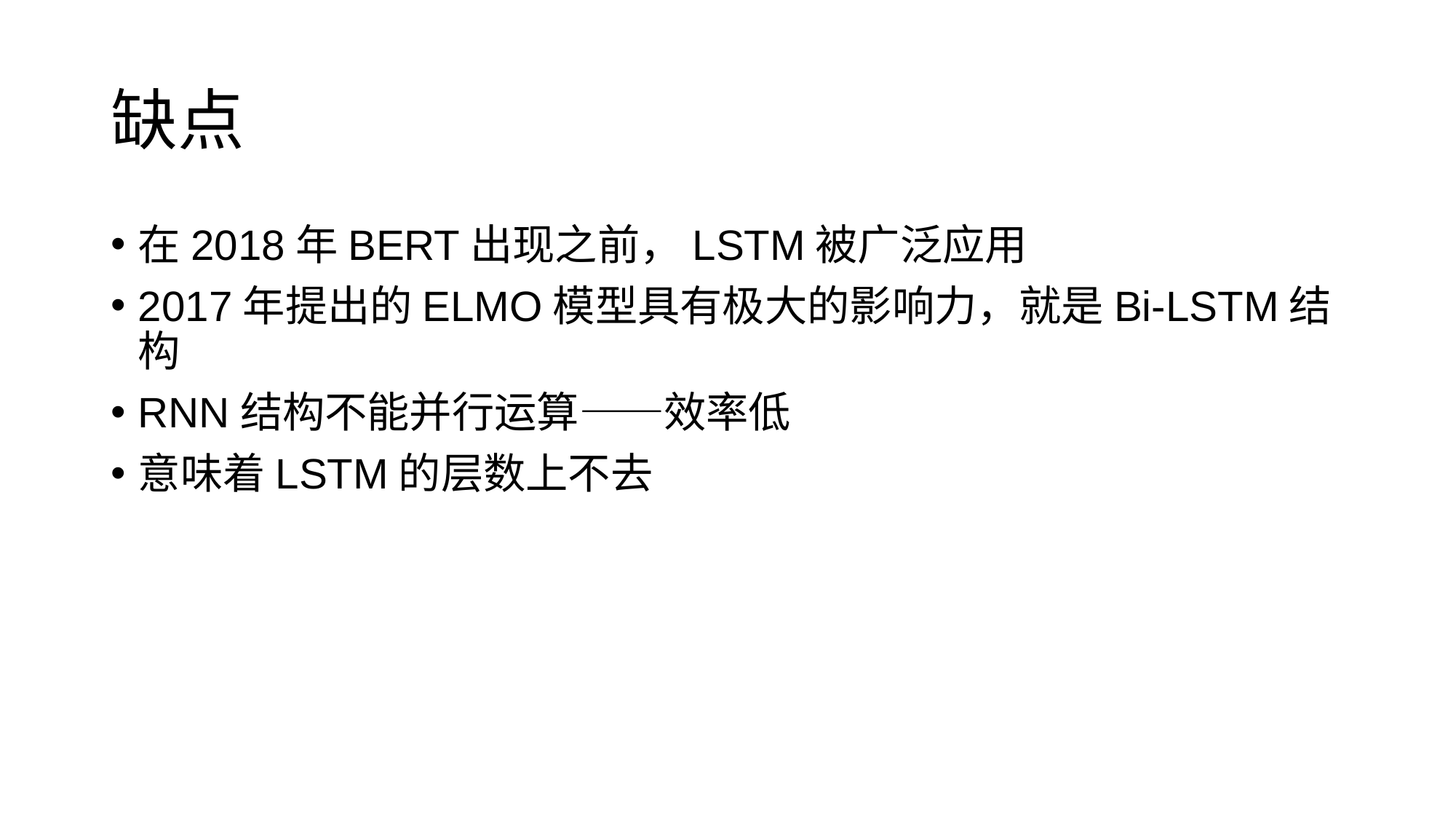

# 缺点
在2018年BERT出现之前，LSTM被广泛应用
2017年提出的ELMO模型具有极大的影响力，就是Bi-LSTM结构
RNN结构不能并行运算——效率低
意味着LSTM的层数上不去